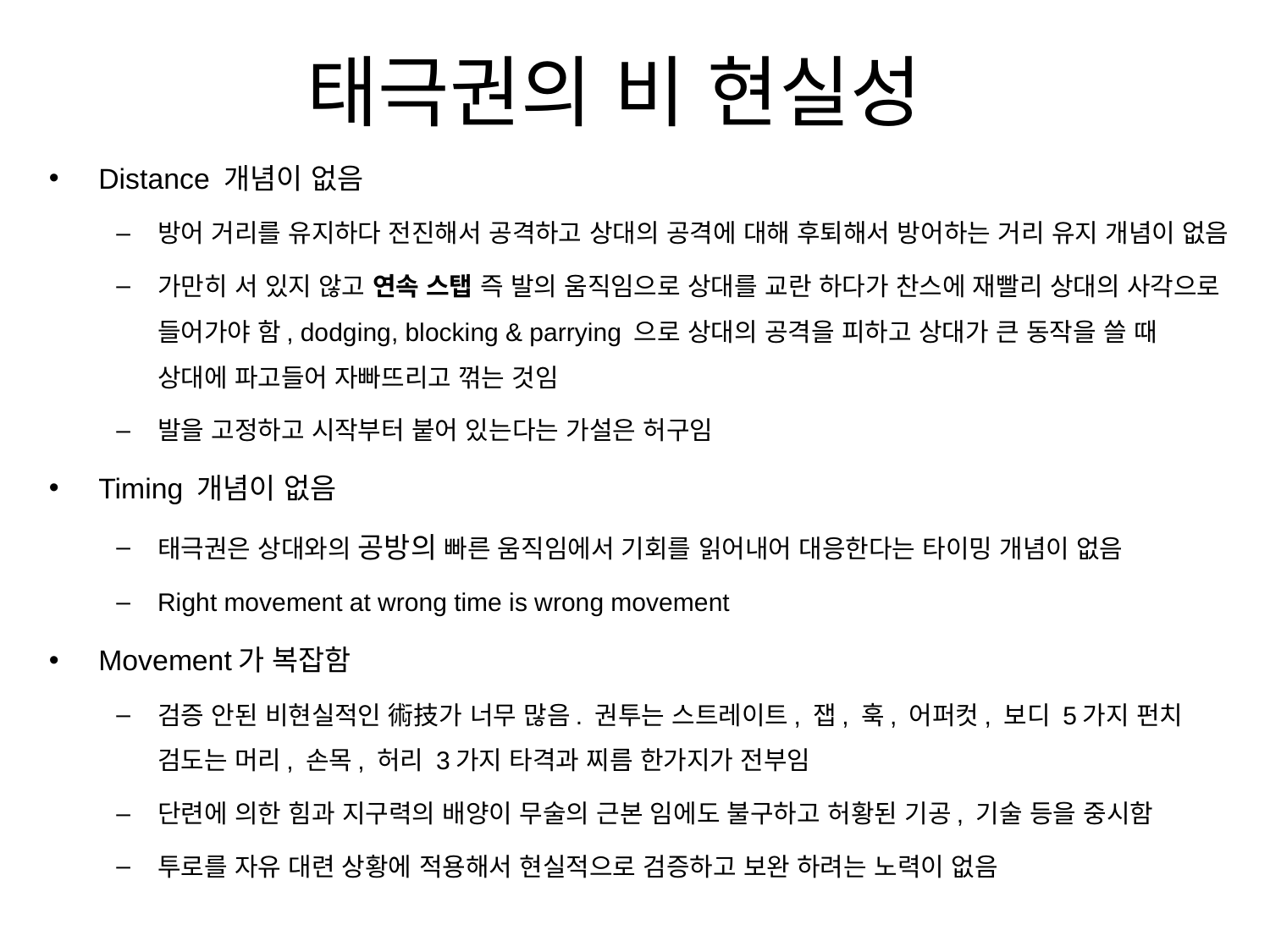

# 태극권의 비 현실성
Distance 개념이 없음
방어 거리를 유지하다 전진해서 공격하고 상대의 공격에 대해 후퇴해서 방어하는 거리 유지 개념이 없음
가만히 서 있지 않고 연속 스탭 즉 발의 움직임으로 상대를 교란 하다가 찬스에 재빨리 상대의 사각으로 들어가야 함, dodging, blocking & parrying 으로 상대의 공격을 피하고 상대가 큰 동작을 쓸 때 상대에 파고들어 자빠뜨리고 꺾는 것임
발을 고정하고 시작부터 붙어 있는다는 가설은 허구임
Timing 개념이 없음
태극권은 상대와의 공방의 빠른 움직임에서 기회를 읽어내어 대응한다는 타이밍 개념이 없음
Right movement at wrong time is wrong movement
Movement가 복잡함
검증 안된 비현실적인 術技가 너무 많음. 권투는 스트레이트, 잽, 훅, 어퍼컷, 보디 5가지 펀치 검도는 머리, 손목, 허리 3가지 타격과 찌름 한가지가 전부임
단련에 의한 힘과 지구력의 배양이 무술의 근본 임에도 불구하고 허황된 기공, 기술 등을 중시함
투로를 자유 대련 상황에 적용해서 현실적으로 검증하고 보완 하려는 노력이 없음